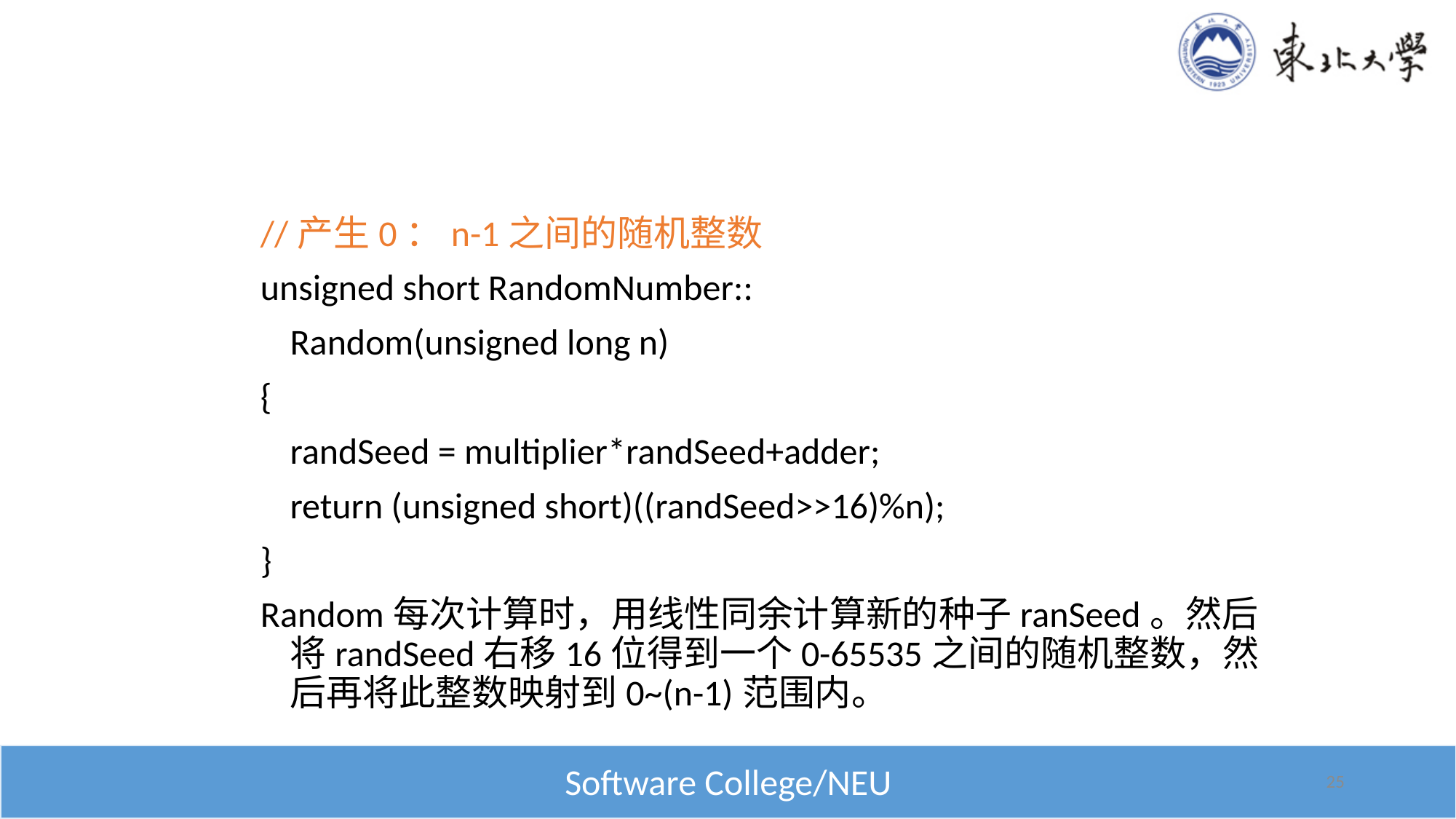

#
//产生0：n-1之间的随机整数
unsigned short RandomNumber::
	Random(unsigned long n)
{
	randSeed = multiplier*randSeed+adder;
	return (unsigned short)((randSeed>>16)%n);
}
Random每次计算时，用线性同余计算新的种子ranSeed。然后将randSeed右移16位得到一个0-65535之间的随机整数，然后再将此整数映射到0~(n-1)范围内。
25